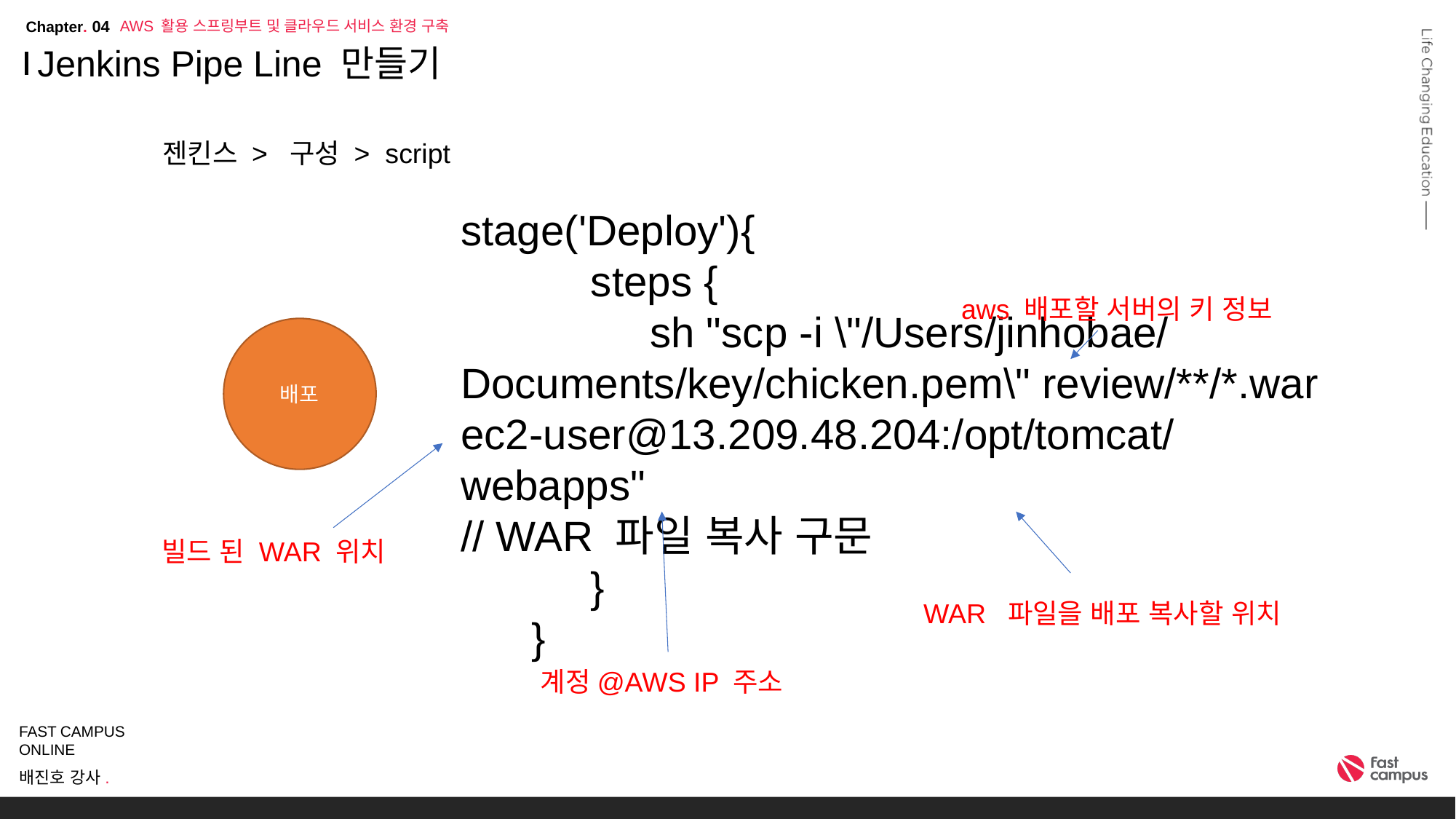

AWS 활용 스프링부트 및 클라우드 서비스 환경 구축
04
# Jenkins Pipe Line 만들기
젠킨스 >  구성 >  script

stage('Deploy'){
           steps {
                sh "scp -i \"/Users/jinhobae/Documents/key/chicken.pem\" review/**/*.war ec2-user@13.209.48.204:/opt/tomcat/webapps"
// WAR 파일 복사 구문
           }
      }

aws 배포할 서버의 키 정보
배포
빌드 된 WAR 위치
WAR  파일을 배포 복사할 위치
계정@AWS IP 주소